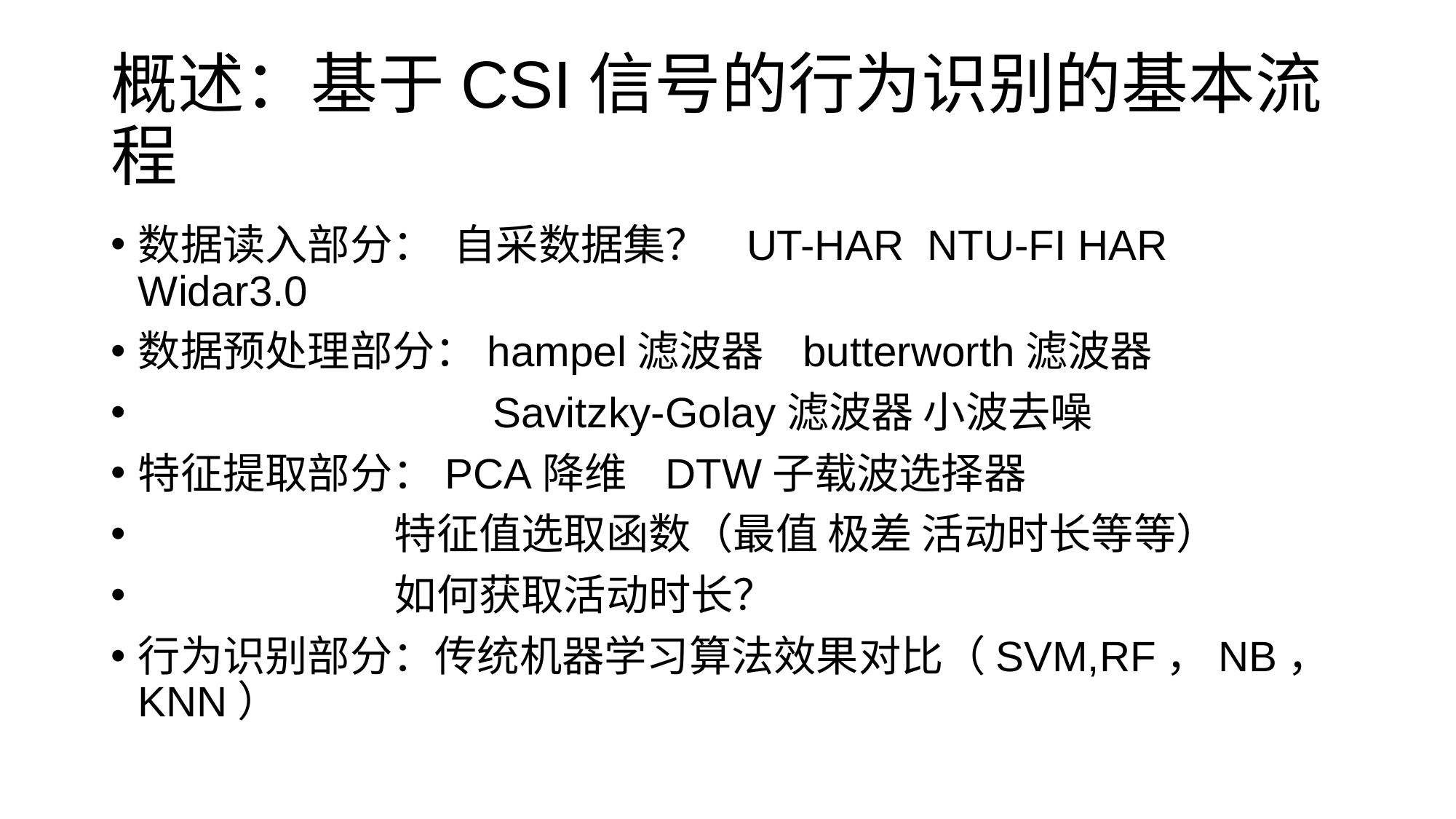

# 概述：基于CSI信号的行为识别的基本流程
数据读入部分：  自采数据集？   UT-HAR  NTU-FI HAR  Widar3.0
数据预处理部分：hampel滤波器   butterworth滤波器
                              Savitzky-Golay滤波器 小波去噪
特征提取部分：PCA降维   DTW子载波选择器
                          特征值选取函数（最值 极差 活动时长等等）
                          如何获取活动时长？
行为识别部分：传统机器学习算法效果对比（SVM,RF，NB，KNN）